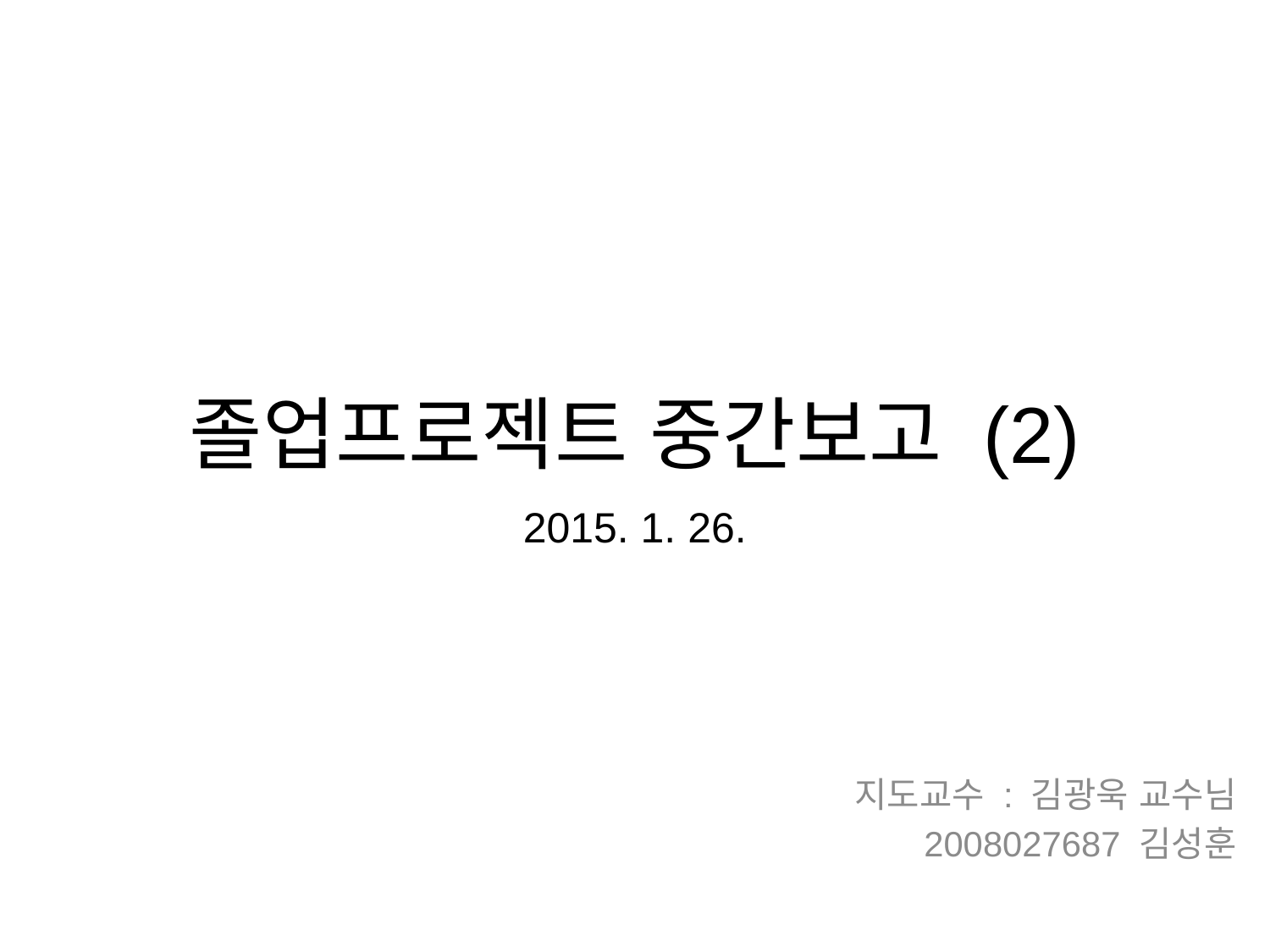

# 졸업프로젝트 중간보고 (2)
2015. 1. 26.

지도교수 : 김광욱 교수님
2008027687 김성훈